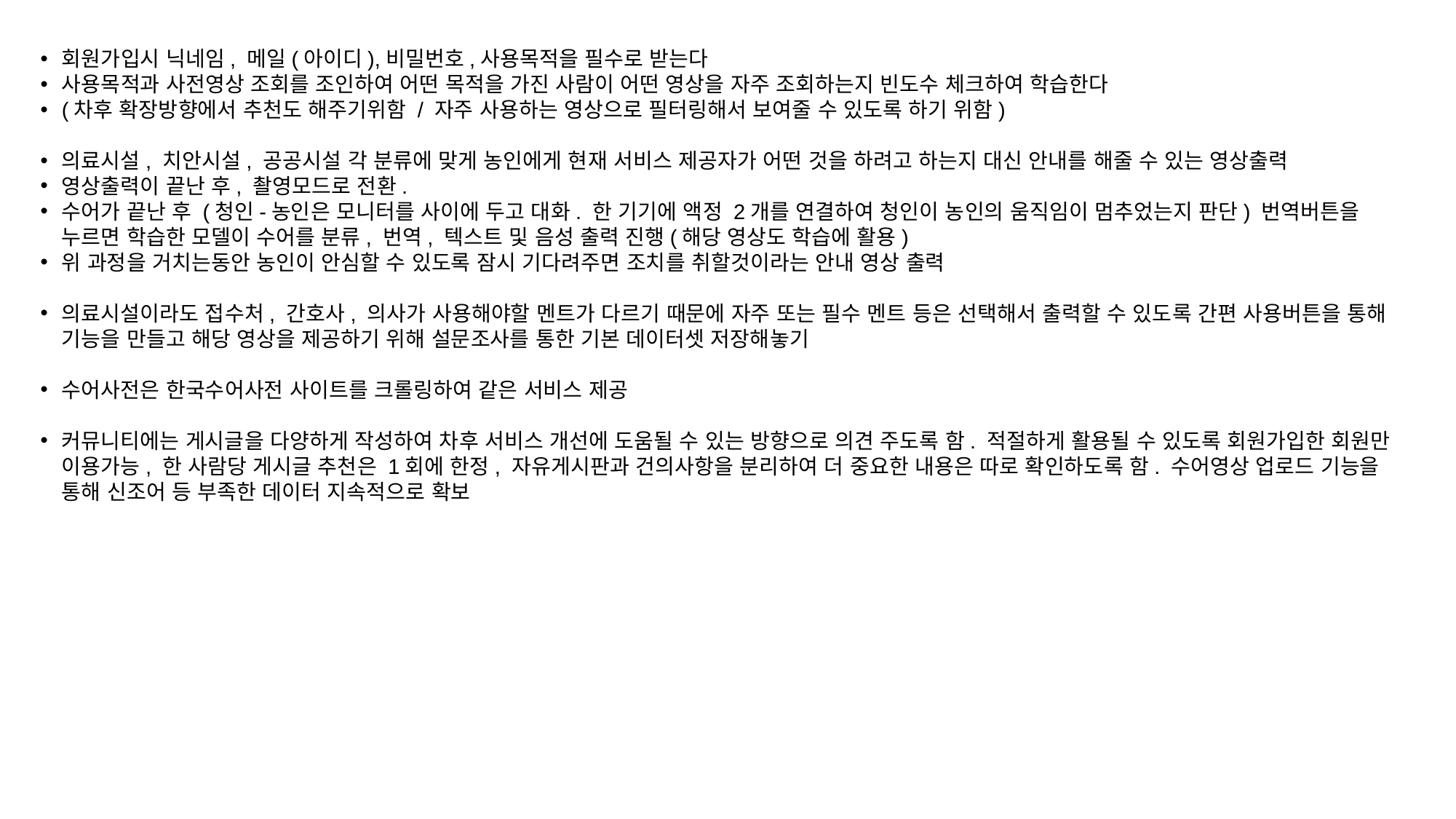

회원가입시 닉네임, 메일(아이디),비밀번호,사용목적을 필수로 받는다
사용목적과 사전영상 조회를 조인하여 어떤 목적을 가진 사람이 어떤 영상을 자주 조회하는지 빈도수 체크하여 학습한다
(차후 확장방향에서 추천도 해주기위함 / 자주 사용하는 영상으로 필터링해서 보여줄 수 있도록 하기 위함)

의료시설, 치안시설, 공공시설 각 분류에 맞게 농인에게 현재 서비스 제공자가 어떤 것을 하려고 하는지 대신 안내를 해줄 수 있는 영상출력
영상출력이 끝난 후, 촬영모드로 전환.
수어가 끝난 후 (청인-농인은 모니터를 사이에 두고 대화. 한 기기에 액정 2개를 연결하여 청인이 농인의 움직임이 멈추었는지 판단) 번역버튼을 누르면 학습한 모델이 수어를 분류, 번역, 텍스트 및 음성 출력 진행(해당 영상도 학습에 활용)
위 과정을 거치는동안 농인이 안심할 수 있도록 잠시 기다려주면 조치를 취할것이라는 안내 영상 출력

의료시설이라도 접수처, 간호사, 의사가 사용해야할 멘트가 다르기 때문에 자주 또는 필수 멘트 등은 선택해서 출력할 수 있도록 간편 사용버튼을 통해 기능을 만들고 해당 영상을 제공하기 위해 설문조사를 통한 기본 데이터셋 저장해놓기

수어사전은 한국수어사전 사이트를 크롤링하여 같은 서비스 제공

커뮤니티에는 게시글을 다양하게 작성하여 차후 서비스 개선에 도움될 수 있는 방향으로 의견 주도록 함. 적절하게 활용될 수 있도록 회원가입한 회원만 이용가능, 한 사람당 게시글 추천은 1회에 한정, 자유게시판과 건의사항을 분리하여 더 중요한 내용은 따로 확인하도록 함. 수어영상 업로드 기능을 통해 신조어 등 부족한 데이터 지속적으로 확보